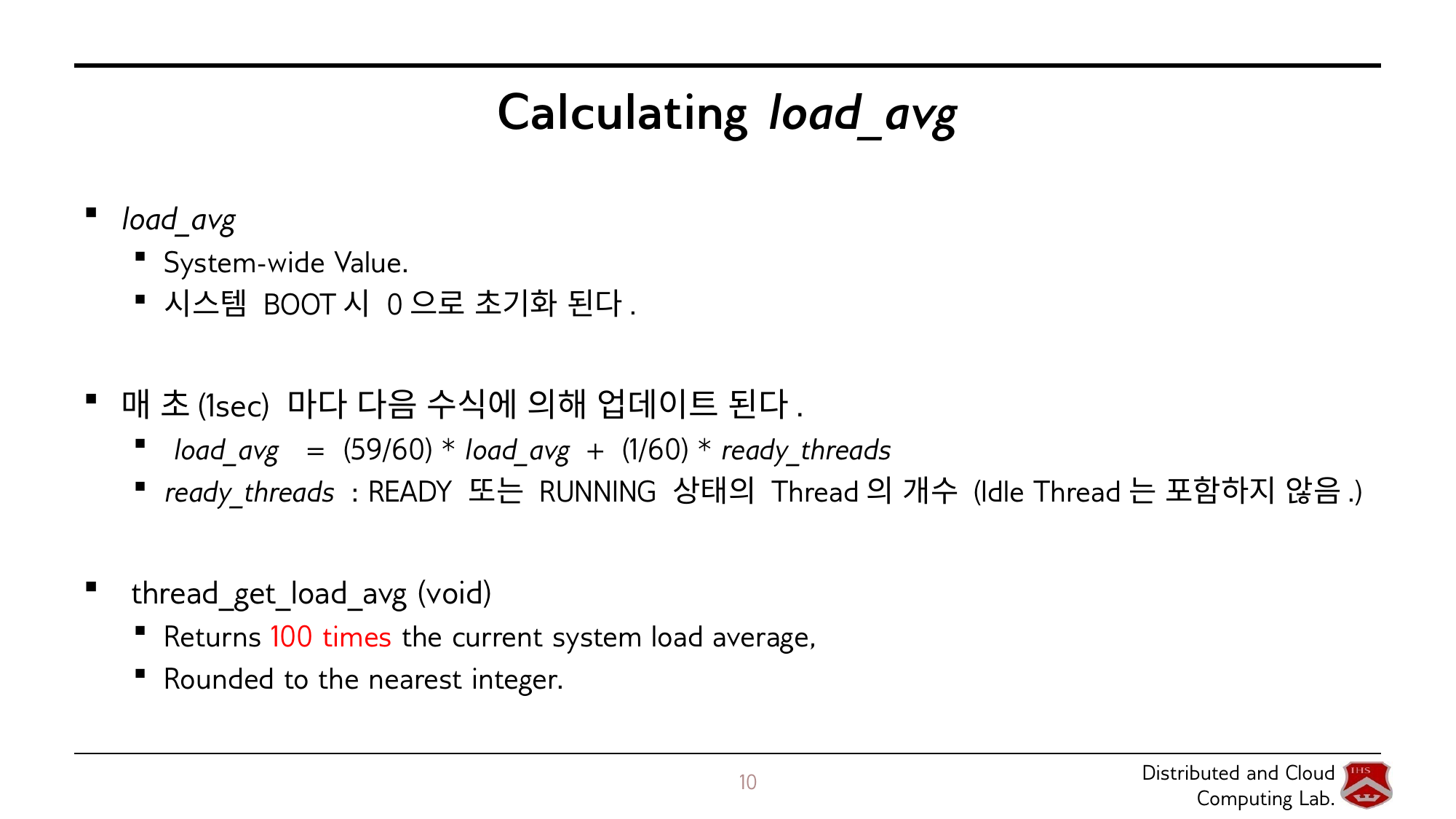

# Calculating load_avg
load_avg
System-wide Value.
시스템 BOOT시 0으로 초기화 된다.

매 초(1sec) 마다 다음 수식에 의해 업데이트 된다.
 load_avg   =  (59/60) * load_avg  +  (1/60) * ready_threads
ready_threads  : READY 또는 RUNNING 상태의 Thread의 개수 (Idle Thread는 포함하지 않음.)

 thread_get_load_avg (void)
Returns 100 times the current system load average,
Rounded to the nearest integer.
10